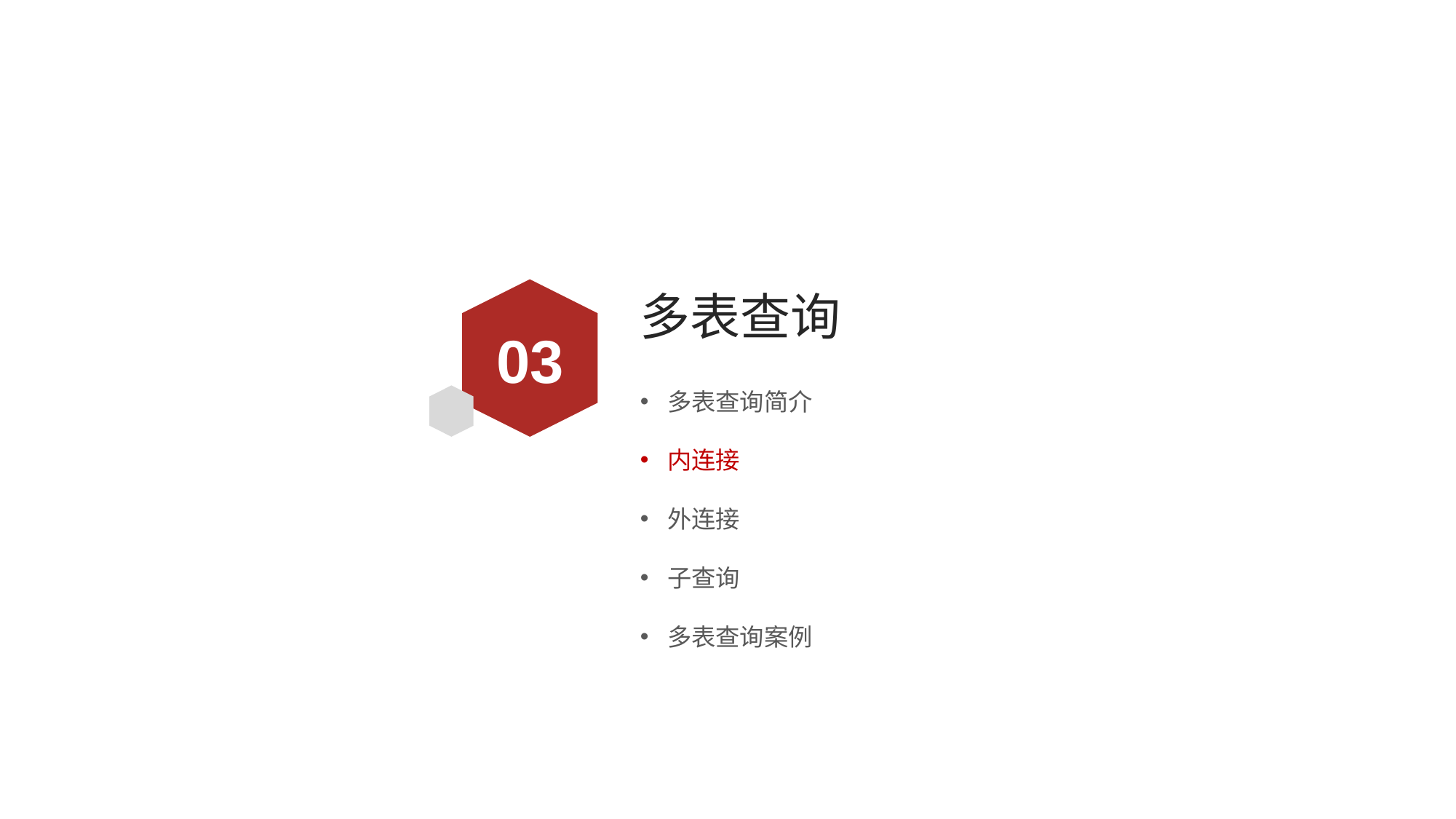

# 多表查询
03
多表查询简介
内连接
外连接
子查询
多表查询案例